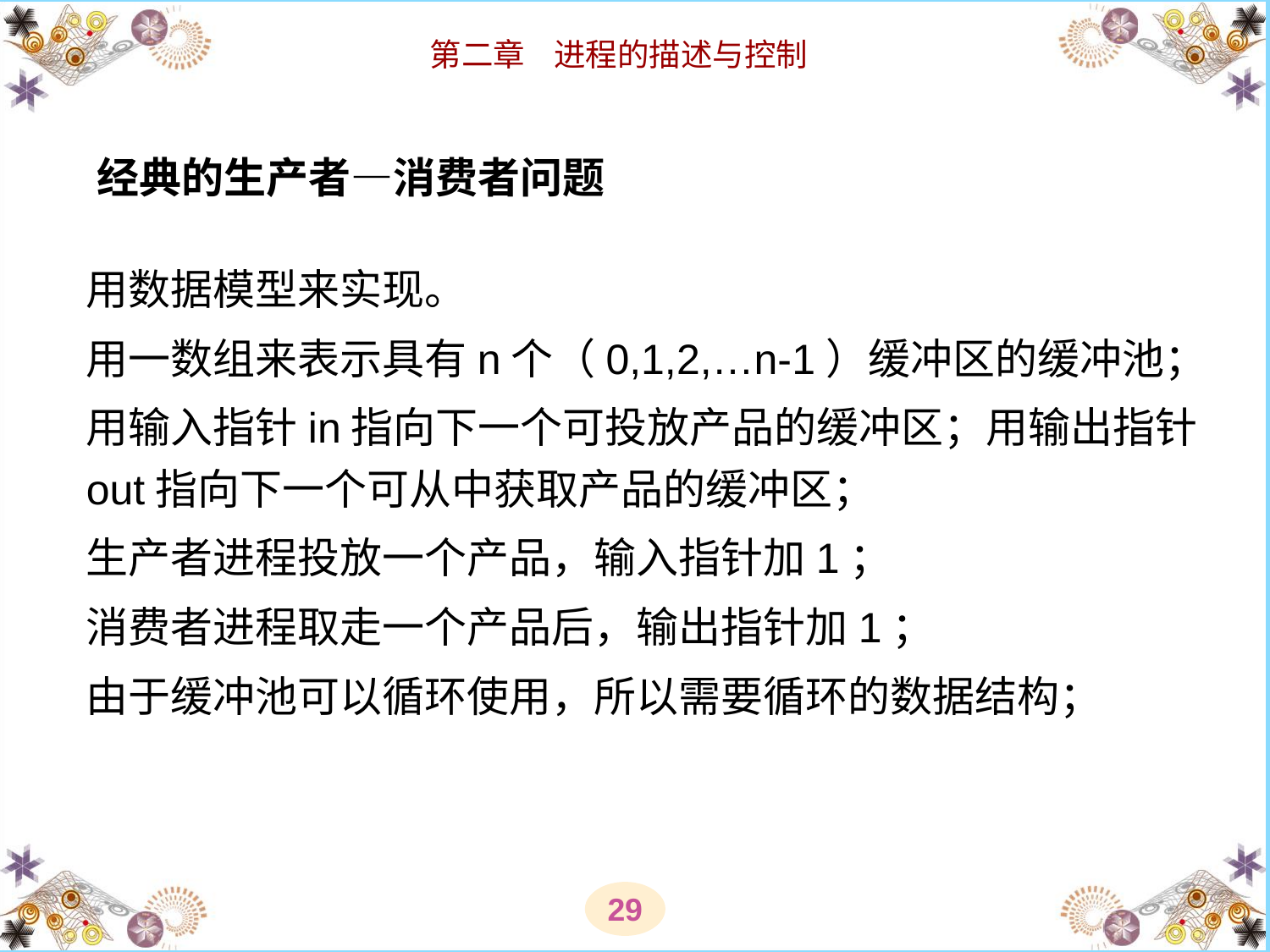

经典的生产者—消费者问题
用数据模型来实现。
用一数组来表示具有n个（0,1,2,…n-1）缓冲区的缓冲池；
用输入指针in指向下一个可投放产品的缓冲区；用输出指针out指向下一个可从中获取产品的缓冲区；
生产者进程投放一个产品，输入指针加1；
消费者进程取走一个产品后，输出指针加1；
由于缓冲池可以循环使用，所以需要循环的数据结构；